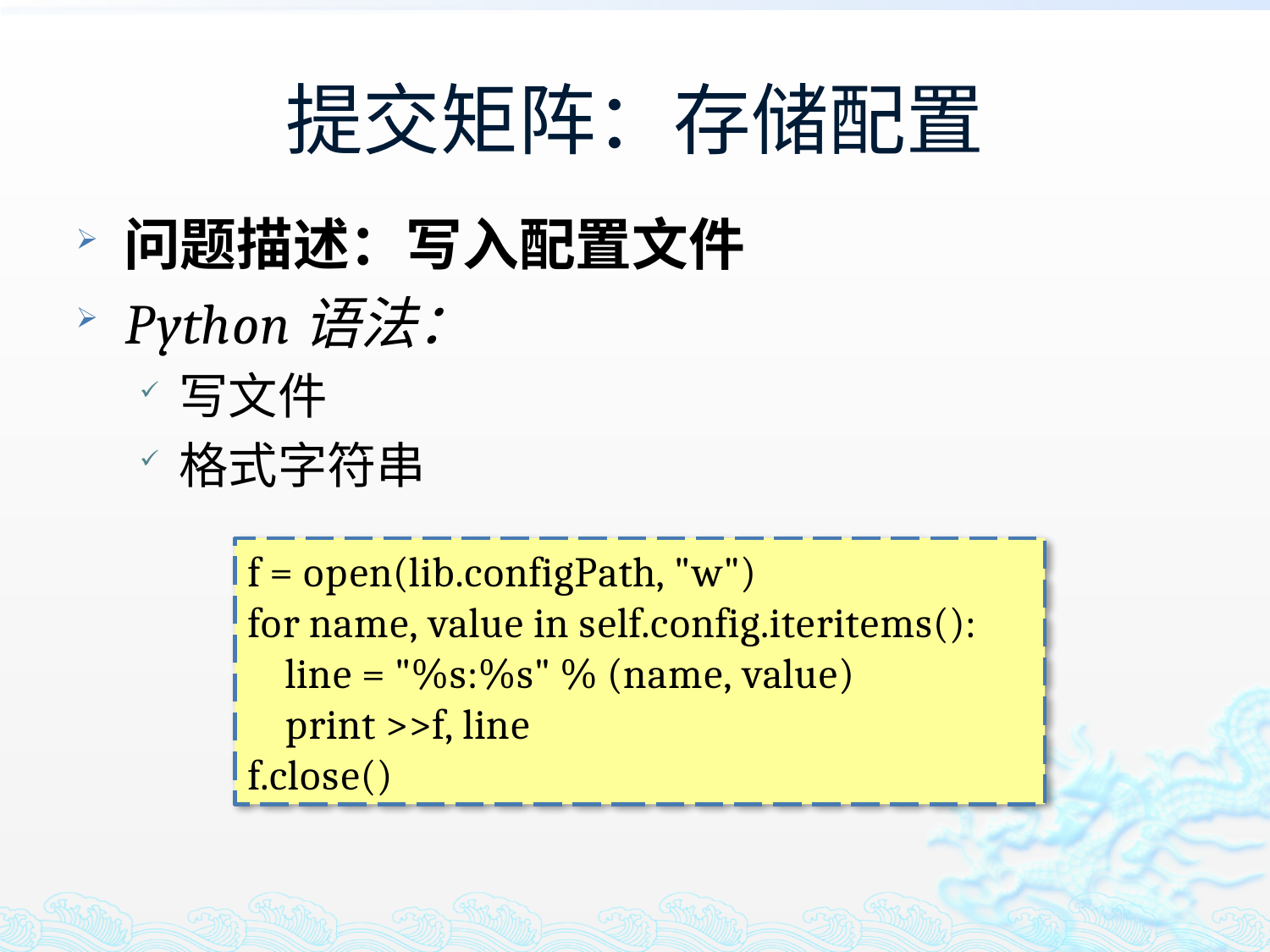

# 提交矩阵：存储配置
问题描述：写入配置文件
Python语法：
写文件
格式字符串
f = open(lib.configPath, "w")
for name, value in self.config.iteritems():
    line = "%s:%s" % (name, value)
    print >>f, line
f.close()